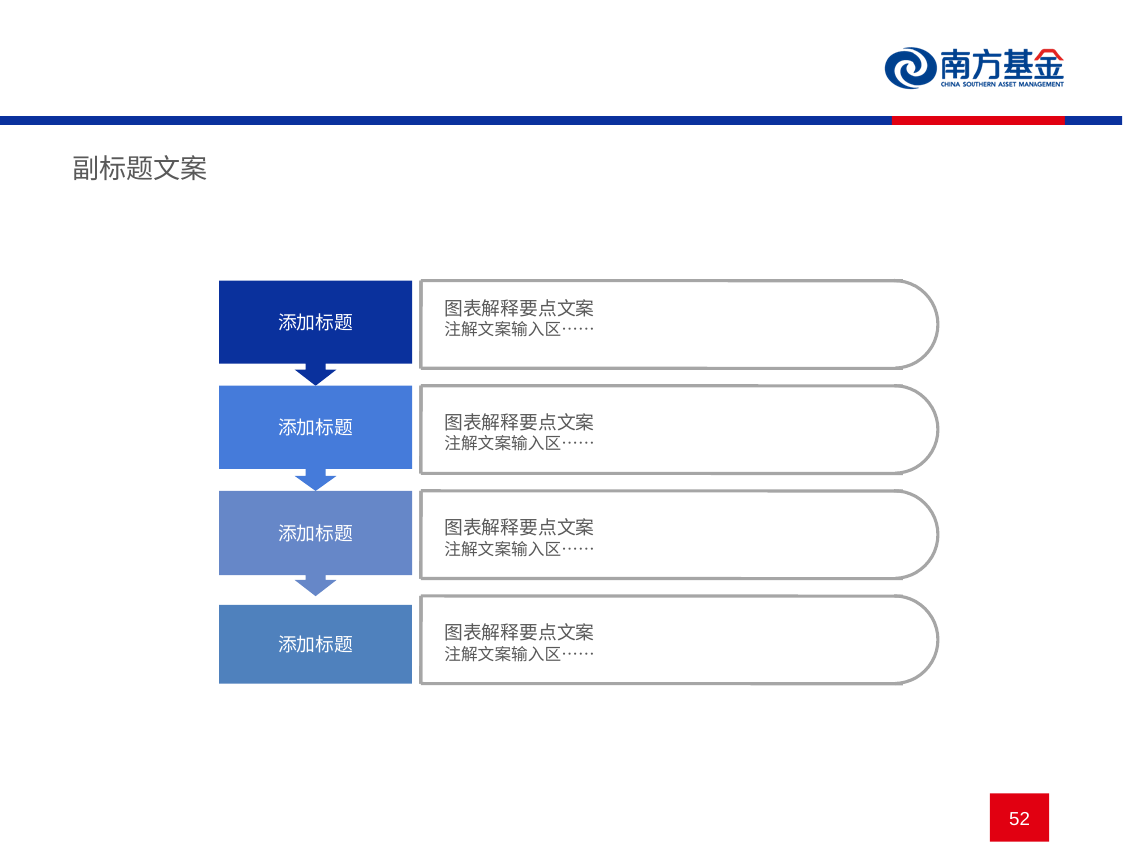

#
副标题文案
添加标题

图表解释要点文案
注解文案输入区……

添加标题
图表解释要点文案
注解文案输入区……

添加标题
图表解释要点文案
注解文案输入区……

添加标题
图表解释要点文案
注解文案输入区……
52